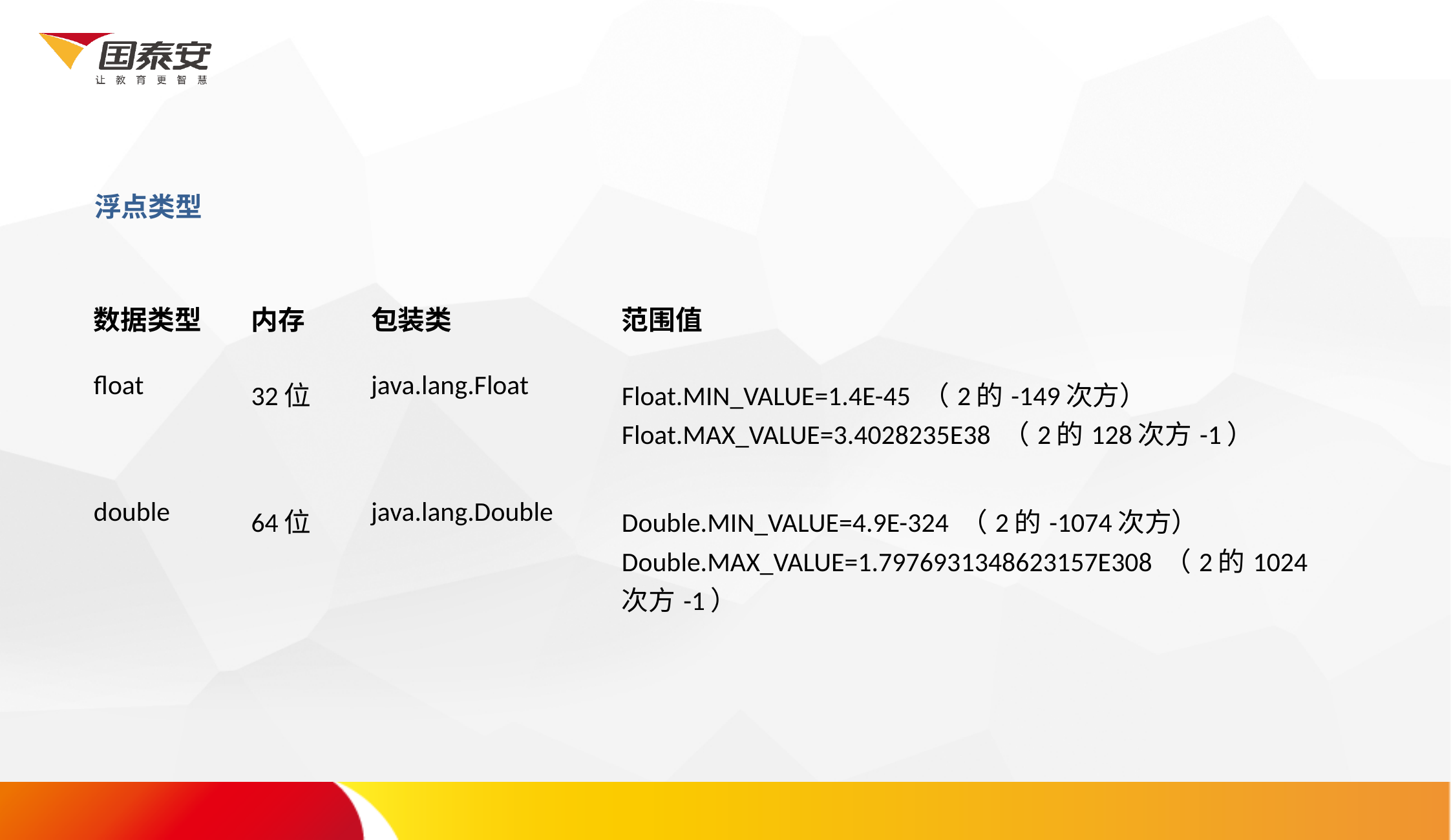

浮点类型
| 数据类型 | 内存 | 包装类 | 范围值 |
| --- | --- | --- | --- |
| float | 32位 | java.lang.Float | Float.MIN\_VALUE=1.4E-45 （2的-149次方） Float.MAX\_VALUE=3.4028235E38 （2的128次方-1） |
| double | 64位 | java.lang.Double | Double.MIN\_VALUE=4.9E-324 （2的-1074次方） Double.MAX\_VALUE=1.7976931348623157E308 （2的1024次方-1） |